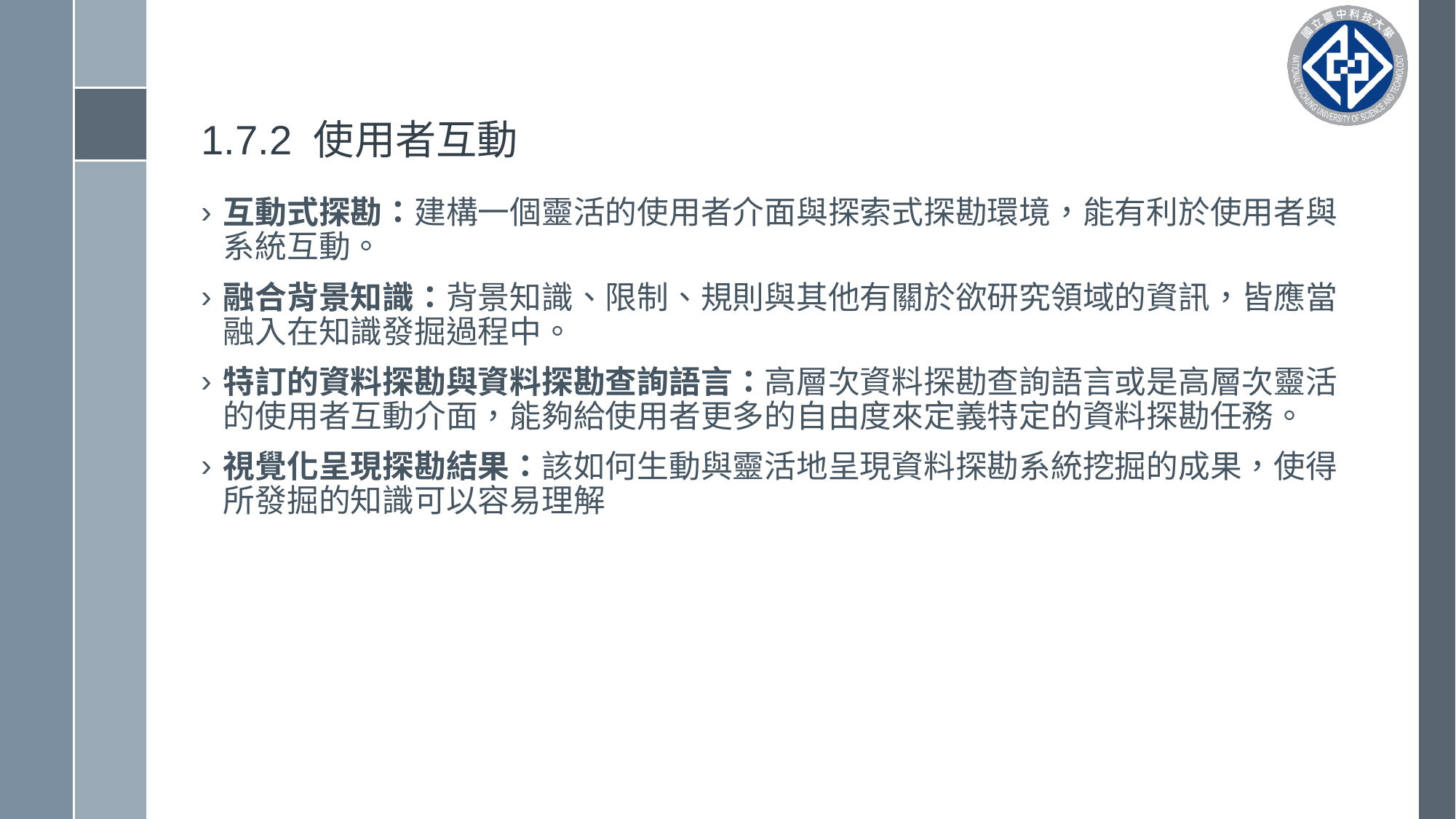

# 1.7.2 使用者互動
互動式探勘：建構一個靈活的使用者介面與探索式探勘環境，能有利於使用者與系統互動。
融合背景知識：背景知識、限制、規則與其他有關於欲研究領域的資訊，皆應當融入在知識發掘過程中。
特訂的資料探勘與資料探勘查詢語言：高層次資料探勘查詢語言或是高層次靈活的使用者互動介面，能夠給使用者更多的自由度來定義特定的資料探勘任務。
視覺化呈現探勘結果：該如何生動與靈活地呈現資料探勘系統挖掘的成果，使得所發掘的知識可以容易理解